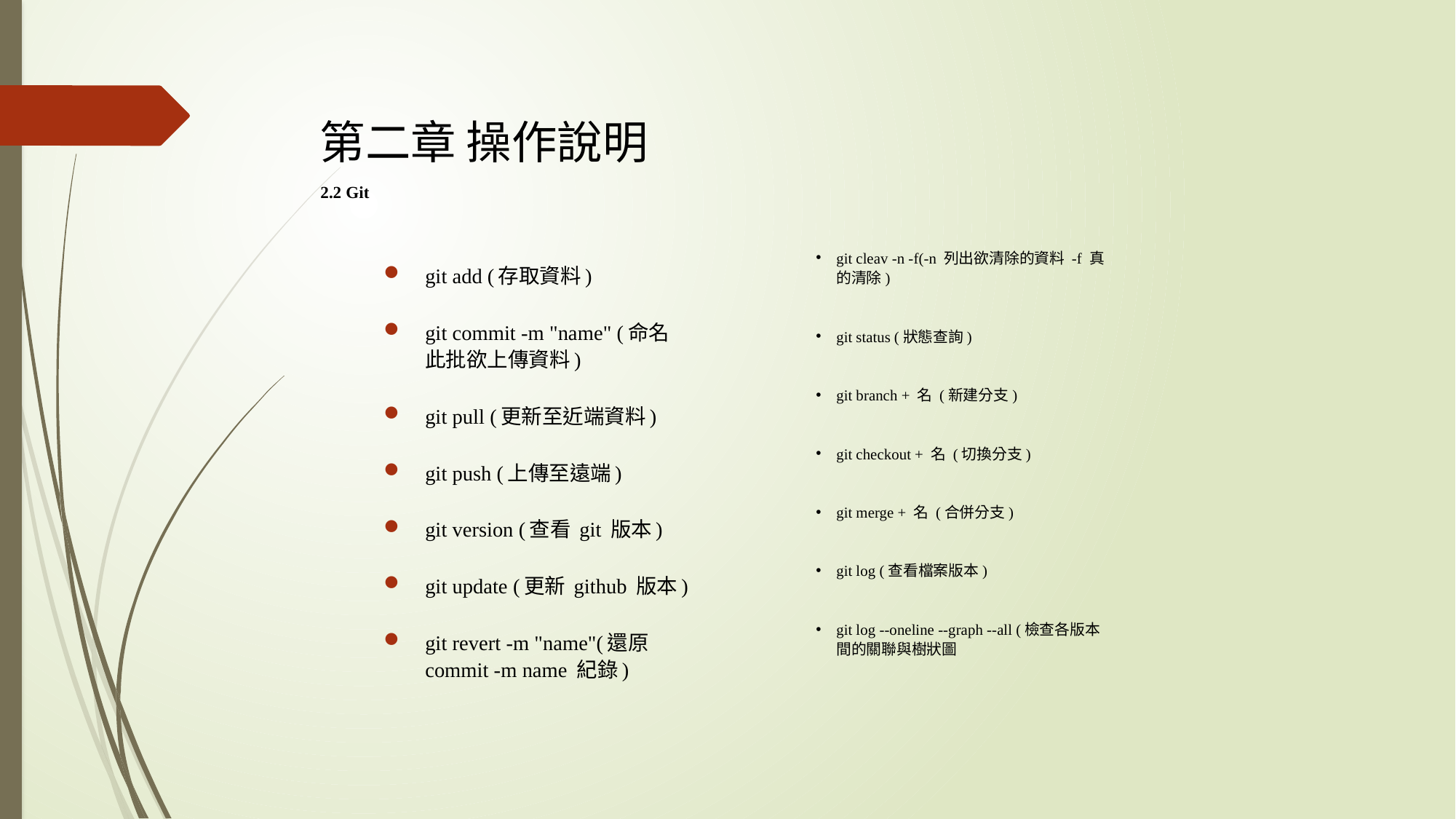

第二章 操作說明
# 2.2 Git
git cleav -n -f(-n 列出欲清除的資料 -f 真的清除)
git status (狀態查詢)
git branch + 名 (新建分支)
git checkout + 名 (切換分支)
git merge + 名 (合併分支)
git log (查看檔案版本)
git log --oneline --graph --all (檢查各版本間的關聯與樹狀圖
git add (存取資料)
git commit -m "name" (命名此批欲上傳資料)
git pull (更新至近端資料)
git push (上傳至遠端)
git version (查看 git 版本)
git update (更新 github 版本)
git revert -m "name"(還原 commit -m name 紀錄)